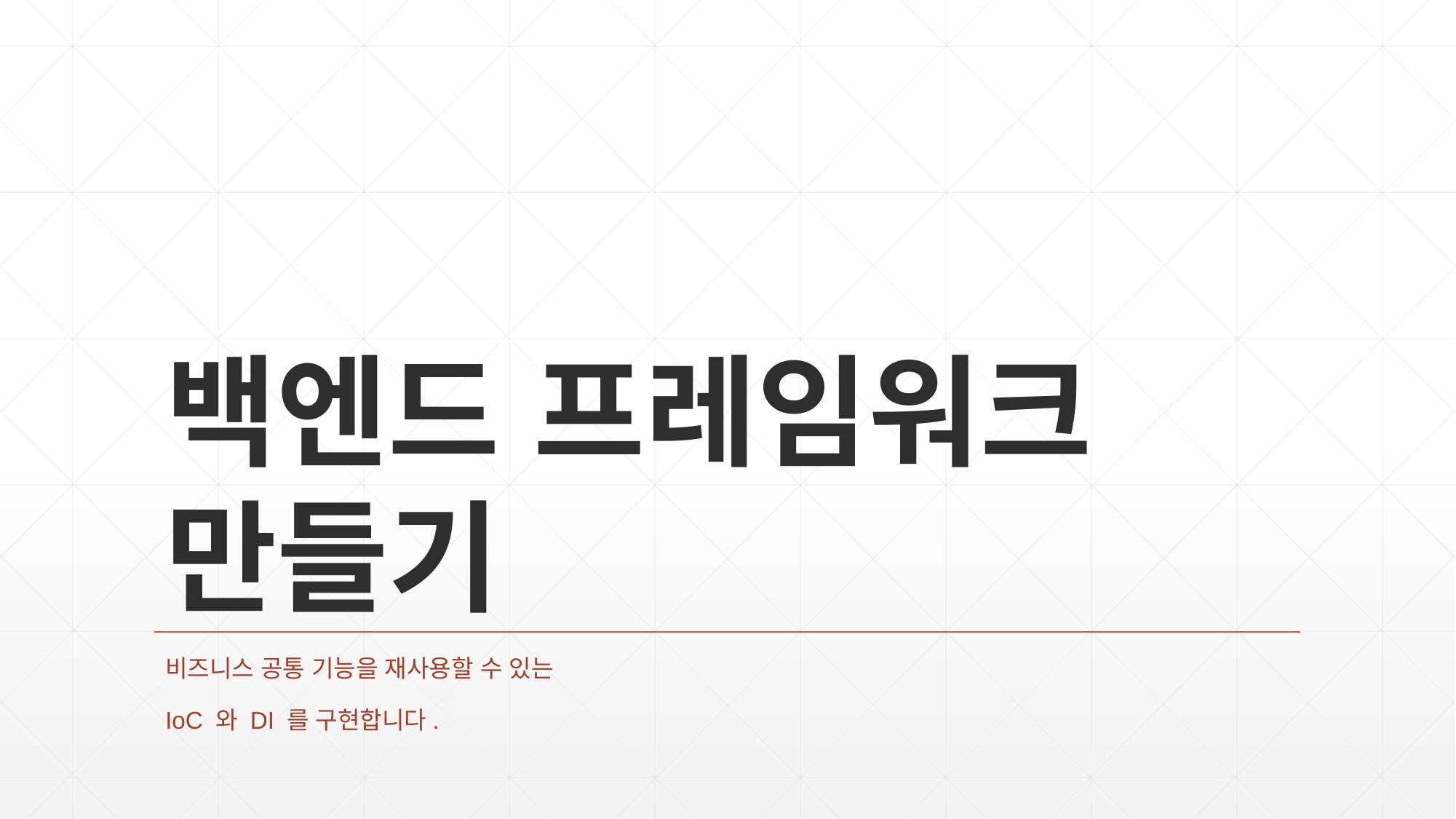

# 백엔드 프레임워크 만들기
비즈니스 공통 기능을 재사용할 수 있는

IoC 와 DI 를 구현합니다.